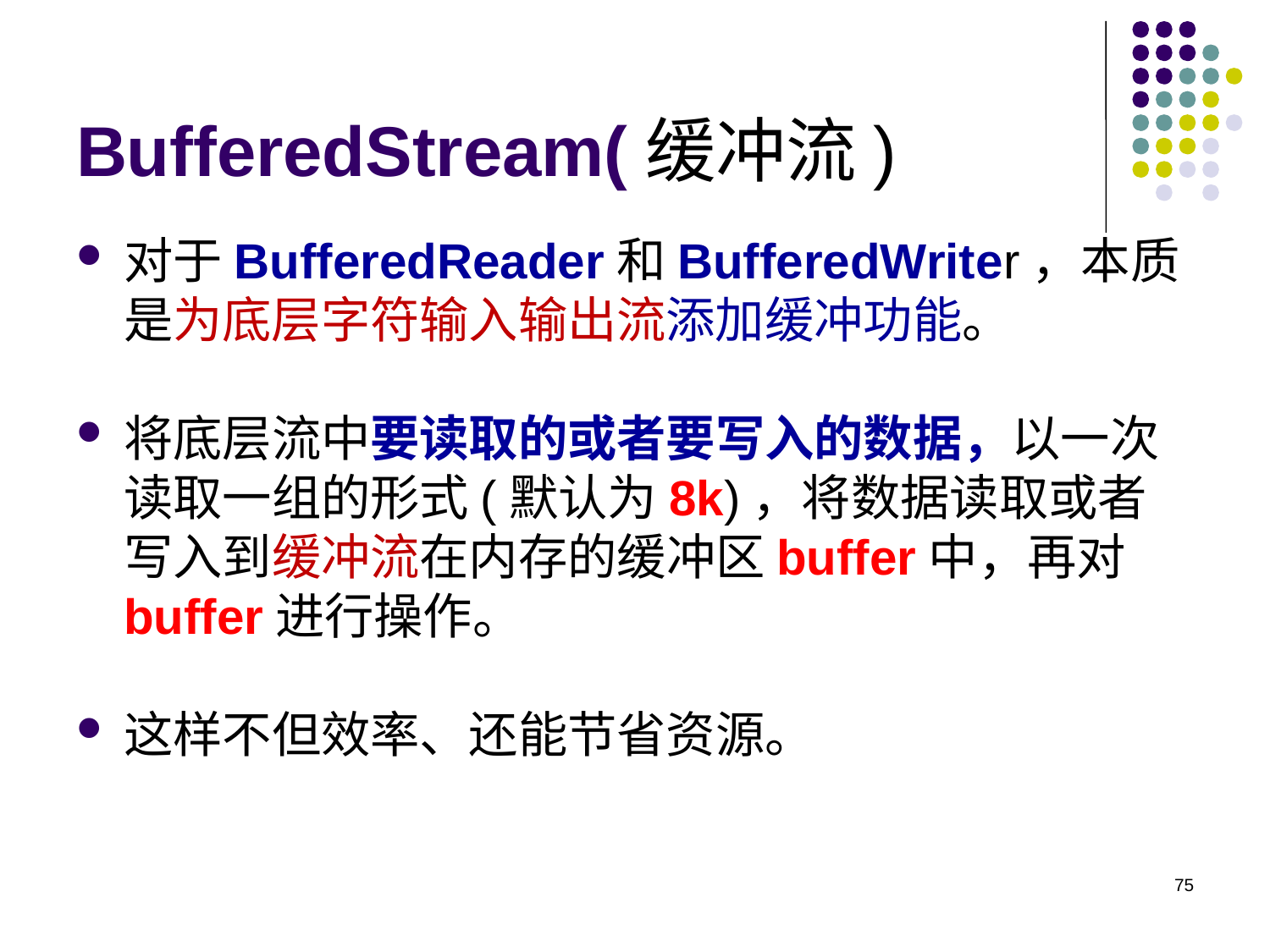

# BufferedStream(缓冲流)
对于BufferedReader和BufferedWriter，本质是为底层字符输入输出流添加缓冲功能。

将底层流中要读取的或者要写入的数据，以一次读取一组的形式(默认为8k)，将数据读取或者写入到缓冲流在内存的缓冲区buffer中，再对buffer进行操作。

这样不但效率、还能节省资源。

75